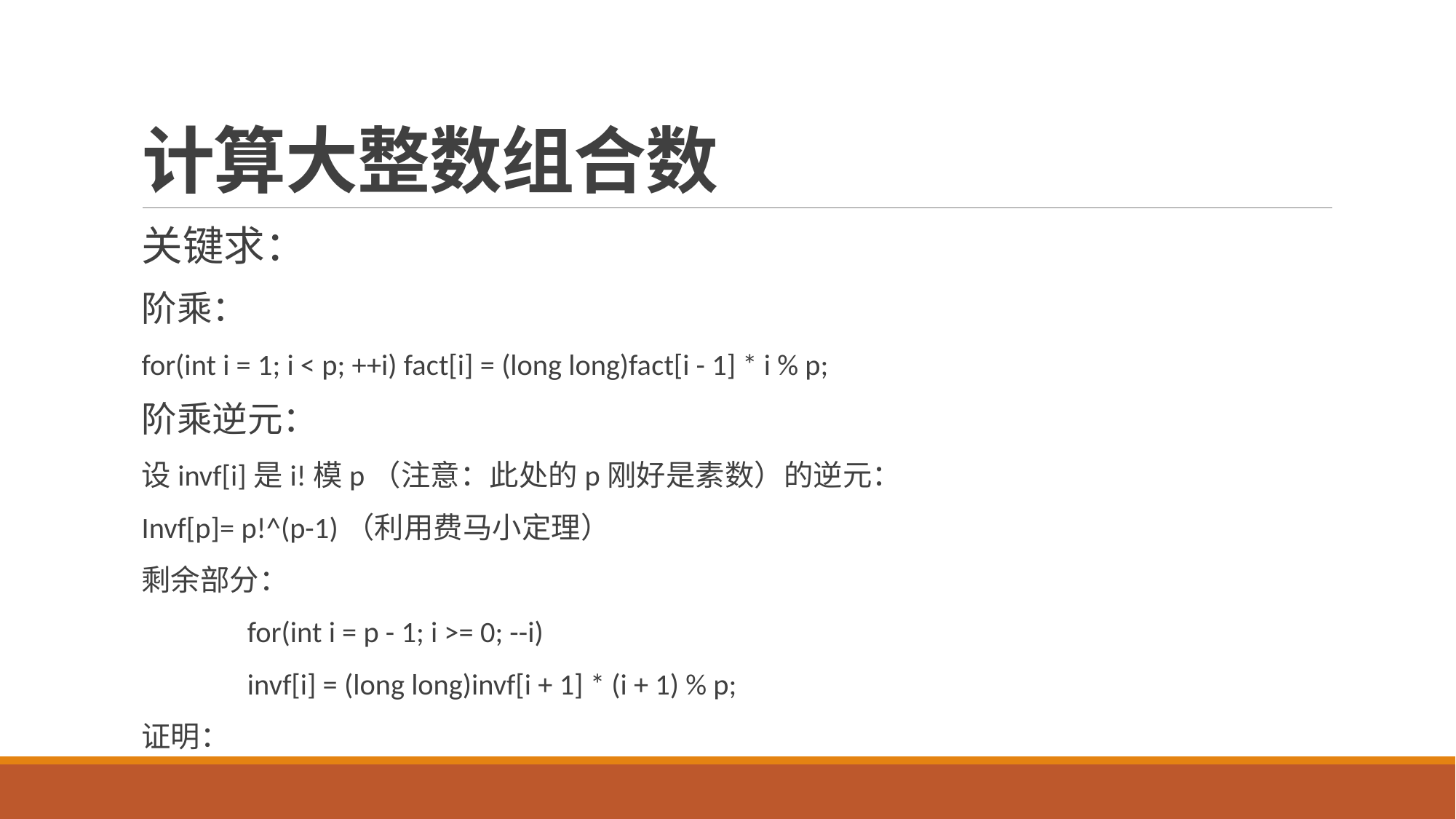

# 计算大整数组合数
关键求：
阶乘：
for(int i = 1; i < p; ++i) fact[i] = (long long)fact[i - 1] * i % p;
阶乘逆元：
设invf[i]是i!模p（注意：此处的p刚好是素数）的逆元：
Invf[p]= p!^(p-1)（利用费马小定理）
剩余部分：
	for(int i = p - 1; i >= 0; --i)
		invf[i] = (long long)invf[i + 1] * (i + 1) % p;
证明：